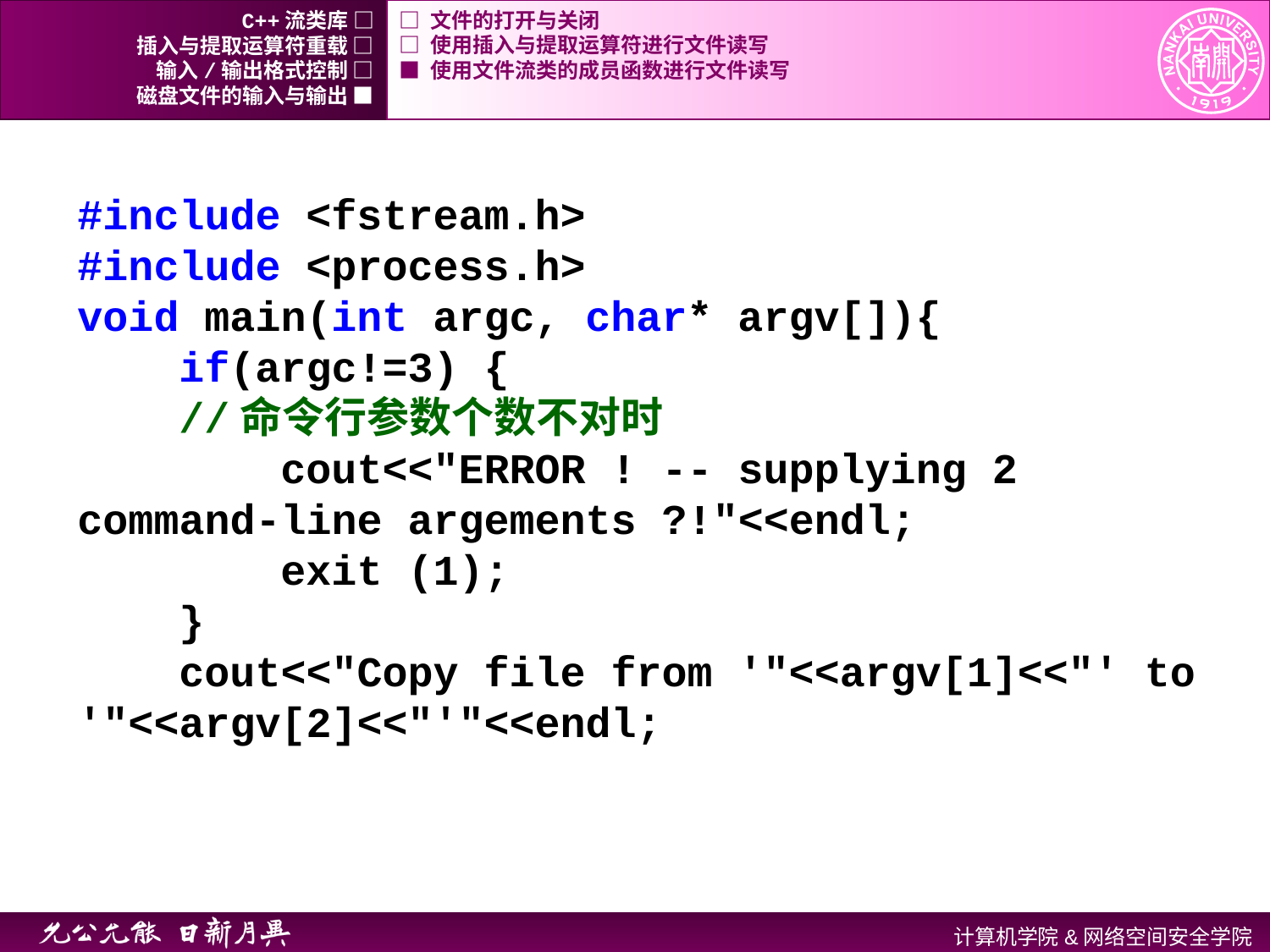

C++流类库 □
□ 文件的打开与关闭
插入与提取运算符重载 □
□ 使用插入与提取运算符进行文件读写
输入/输出格式控制 □
■ 使用文件流类的成员函数进行文件读写
磁盘文件的输入与输出 ■
#include <fstream.h>
#include <process.h>
void main(int argc, char* argv[]){
    if(argc!=3) {
    //命令行参数个数不对时
        cout<<"ERROR ! -- supplying 2 command-line argements ?!"<<endl;
        exit (1);
    }
    cout<<"Copy file from '"<<argv[1]<<"' to '"<<argv[2]<<"'"<<endl;